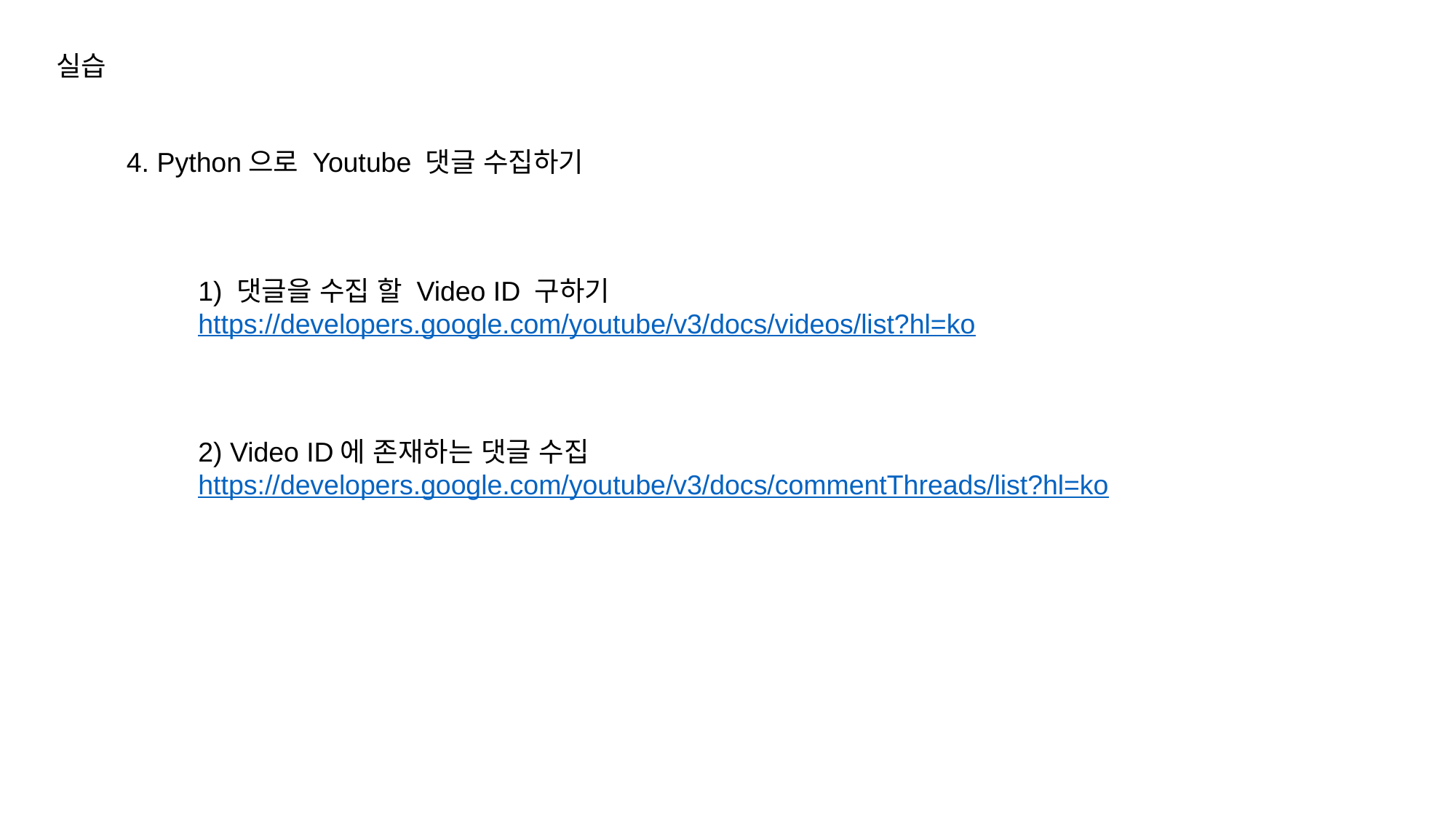

실습
4. Python으로 Youtube 댓글 수집하기
1) 댓글을 수집 할 Video ID 구하기https://developers.google.com/youtube/v3/docs/videos/list?hl=ko
2) Video ID에 존재하는 댓글 수집https://developers.google.com/youtube/v3/docs/commentThreads/list?hl=ko